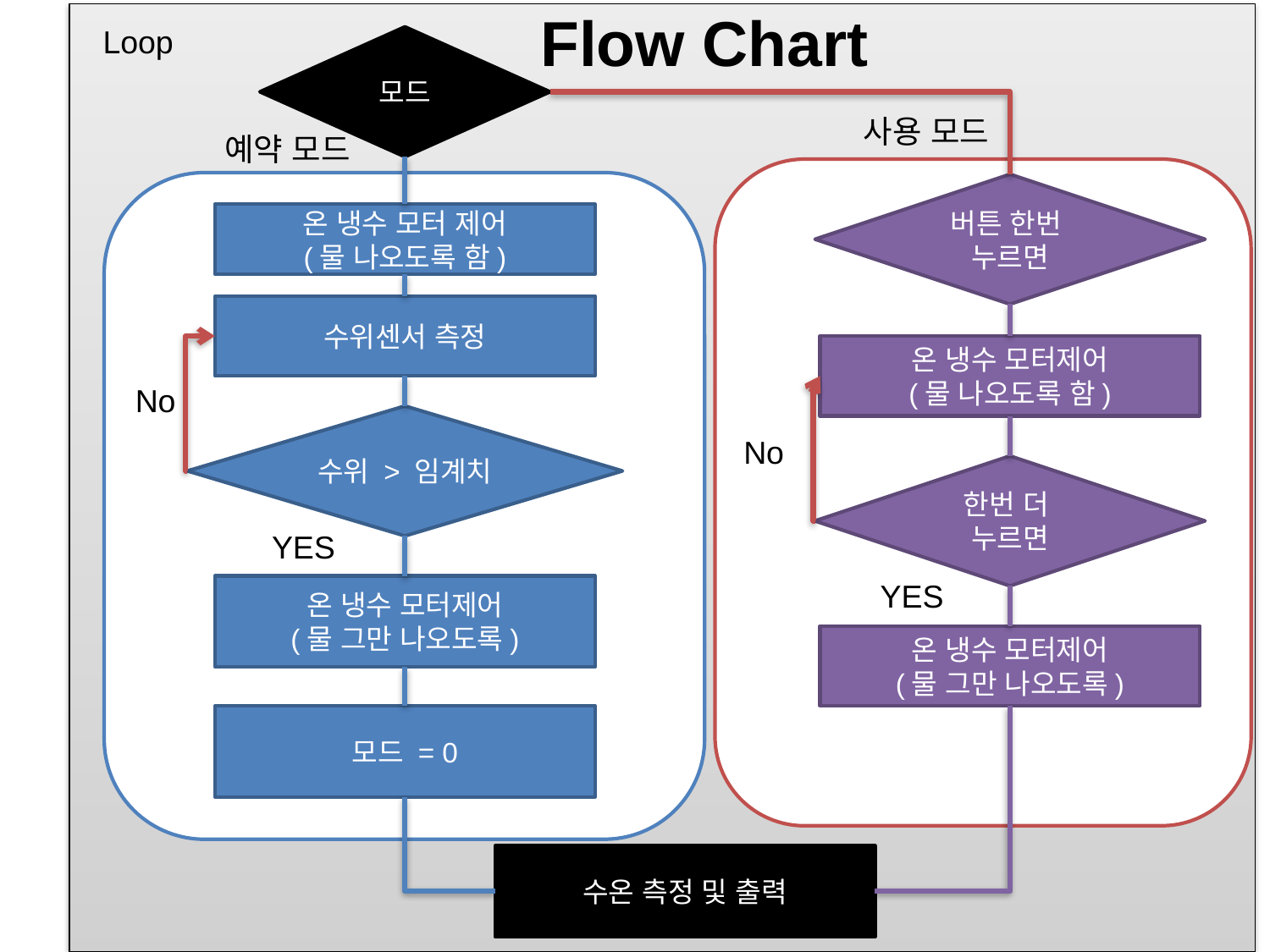

Flow Chart

Loop
모드
사용 모드
예약 모드

버튼 한번
누르면
온 냉수 모터 제어
(물 나오도록 함)
수위센서 측정
온 냉수 모터제어
(물 나오도록 함)
No
수위 > 임계치
No
한번 더
누르면
YES
YES
온 냉수 모터제어
(물 그만 나오도록)
온 냉수 모터제어
(물 그만 나오도록)
모드 = 0
수온 측정 및 출력